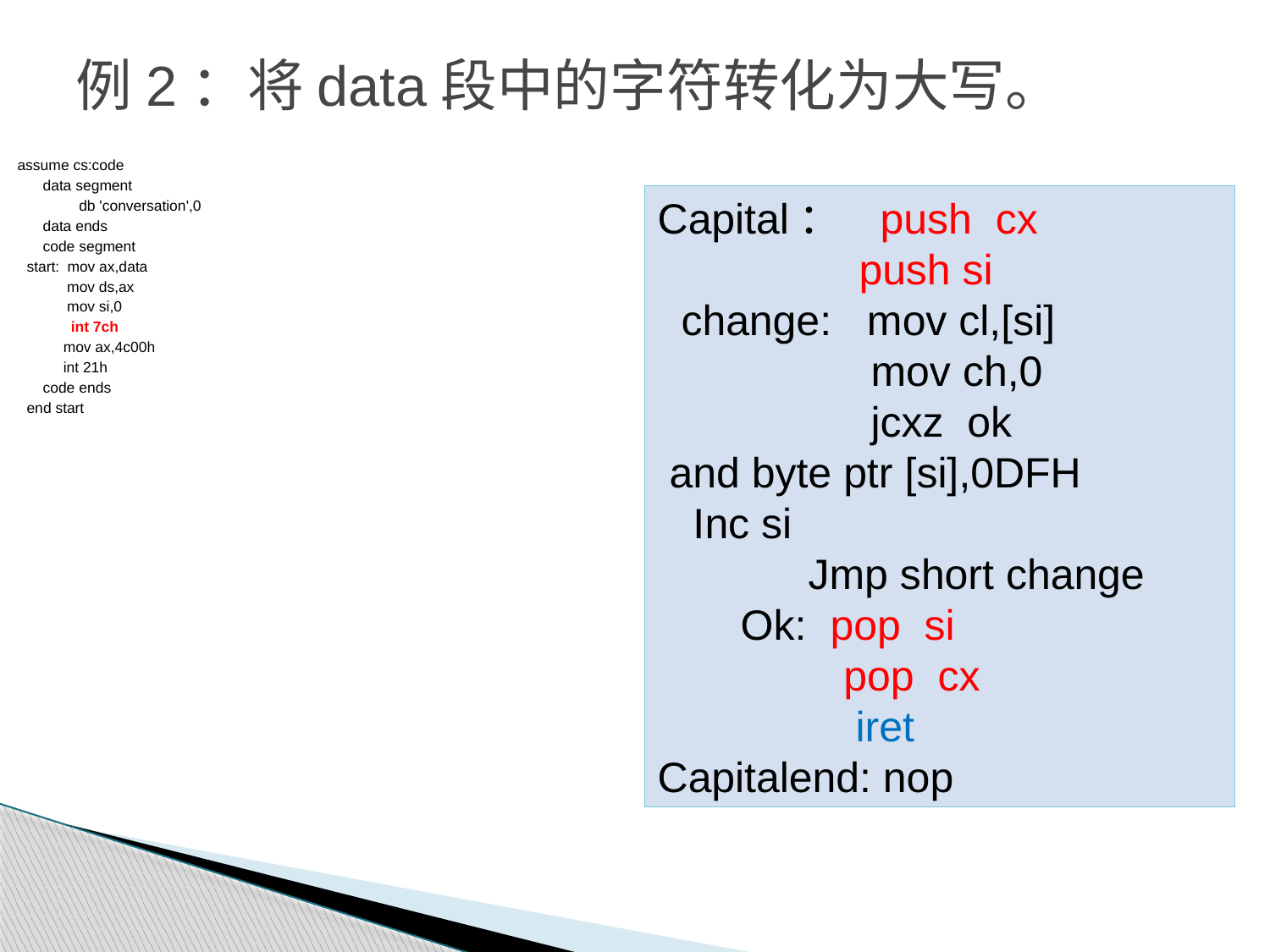

# 例2：将data段中的字符转化为大写。
assume cs:code
     data segment
              db 'conversation',0
     data ends
     code segment
 start:  mov ax,data
           mov ds,ax
           mov si,0
            int 7ch
  	       mov ax,4c00h
	       int 21h
     code ends
 end start
Capital：   push  cx
                 push si
  change:   mov cl,[si]
                  mov ch,0
                  jcxz  ok
 and byte ptr [si],0DFH	        Inc si
	  Jmp short change
       Ok:  pop  si
    	     pop  cx
       	      iret
Capitalend: nop